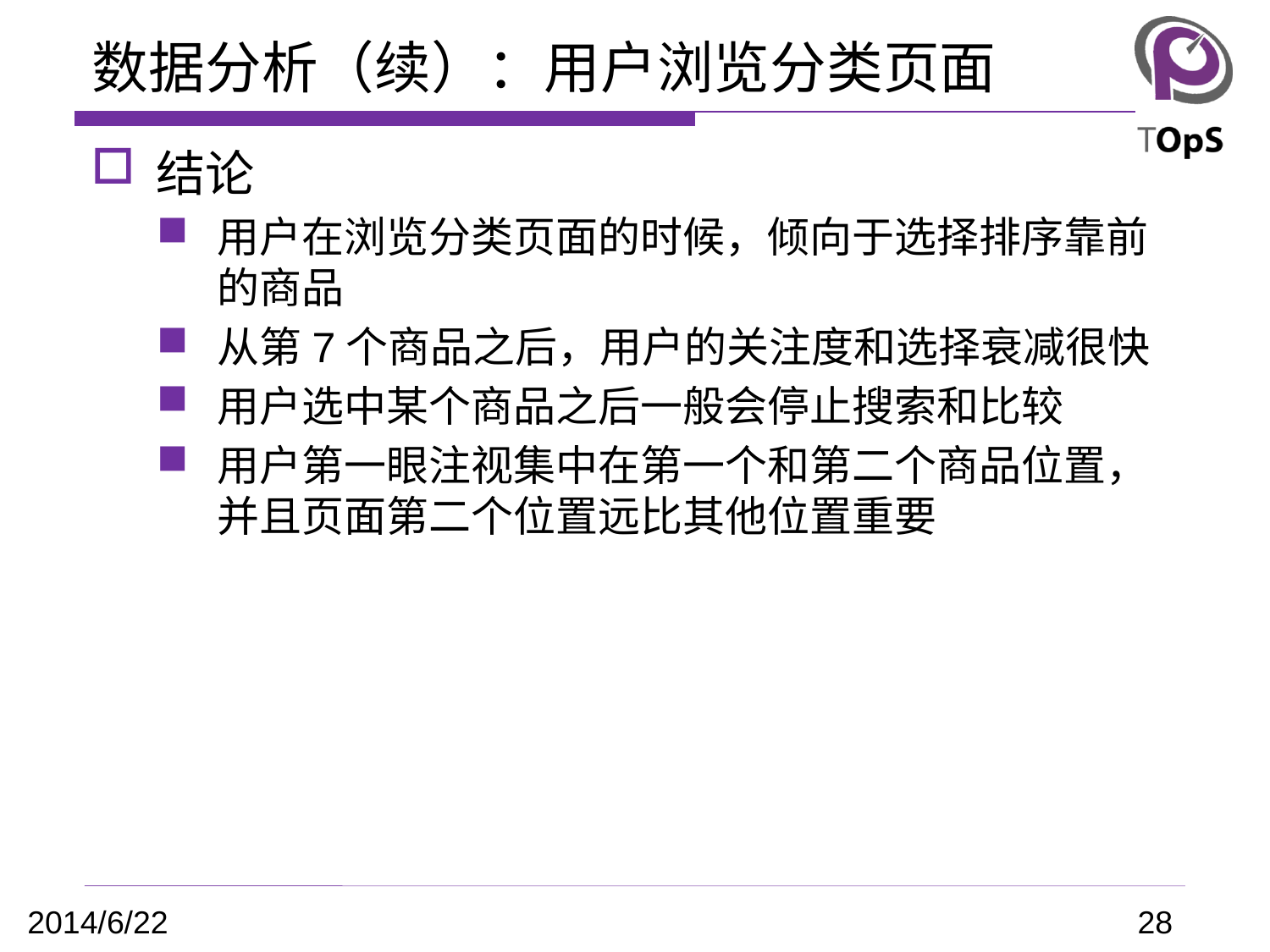

# 数据分析（续）：用户浏览分类页面
结论
用户在浏览分类页面的时候，倾向于选择排序靠前的商品
从第7个商品之后，用户的关注度和选择衰减很快
用户选中某个商品之后一般会停止搜索和比较
用户第一眼注视集中在第一个和第二个商品位置，并且页面第二个位置远比其他位置重要
28
2014/6/22